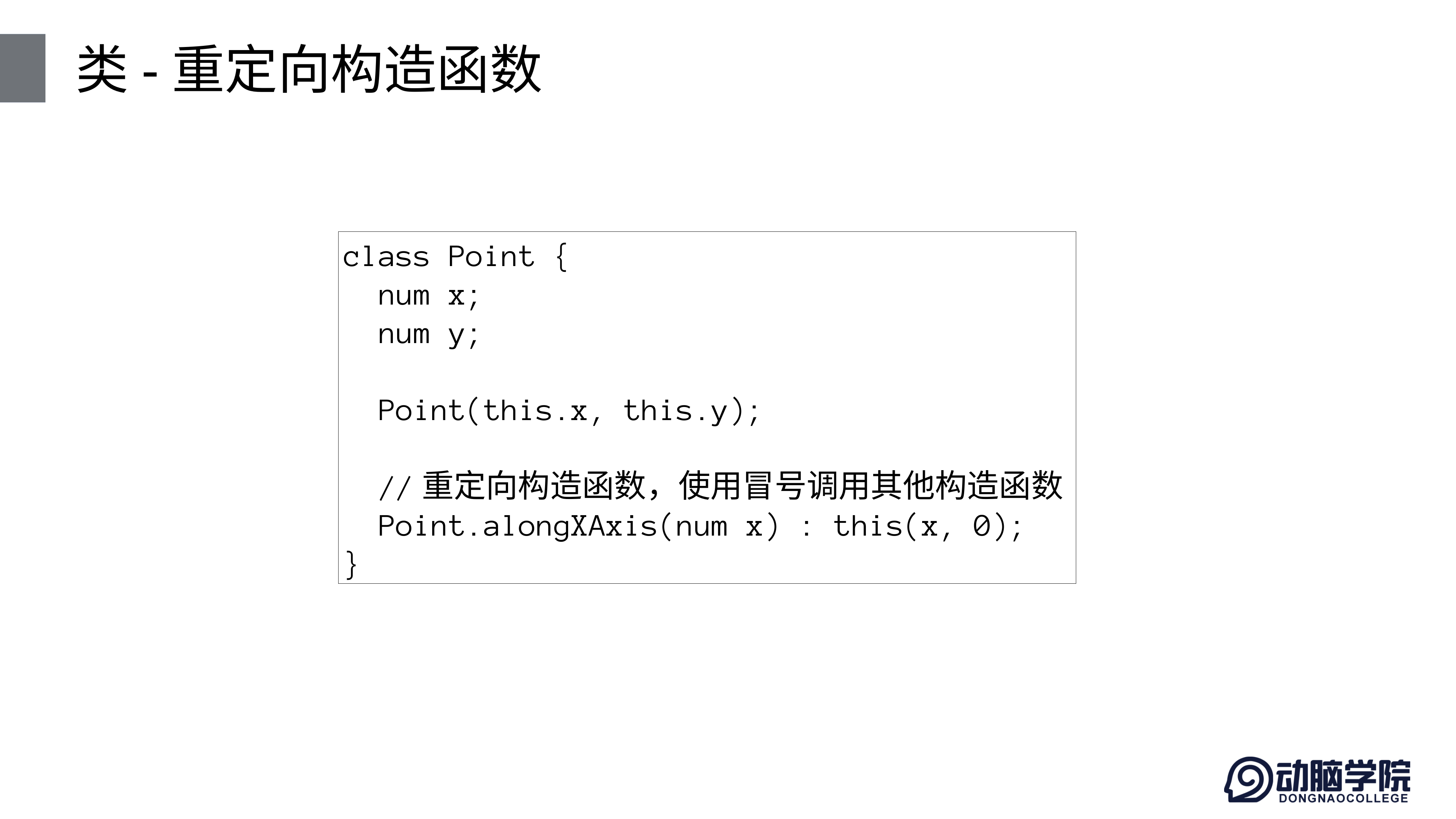

# 类-重定向构造函数
class Point {
  num x;
  num y;

  Point(this.x, this.y);

  //重定向构造函数，使用冒号调用其他构造函数
  Point.alongXAxis(num x) : this(x, 0);
}